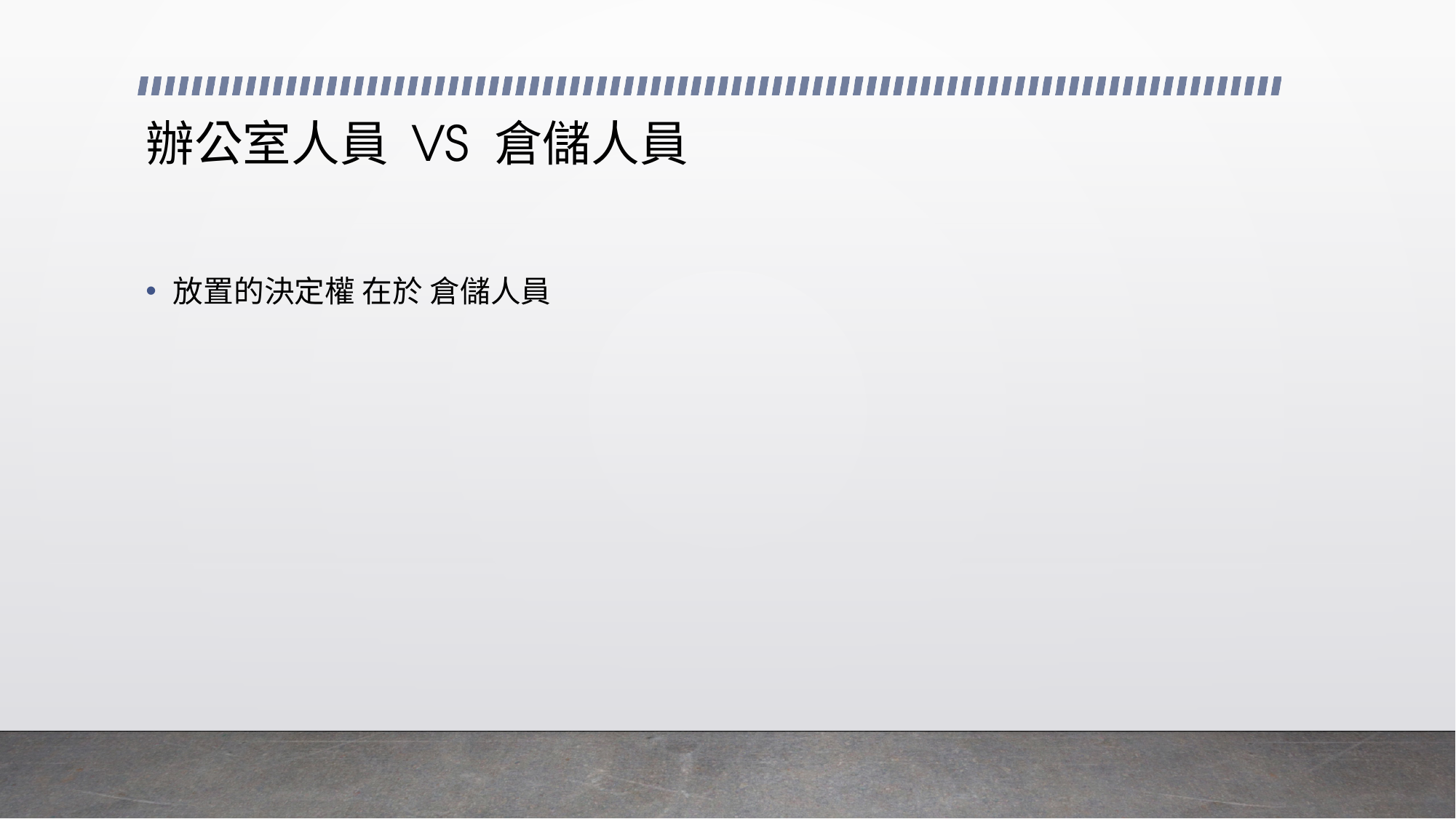

# 辦公室人員 VS 倉儲人員
放置的決定權 在於 倉儲人員